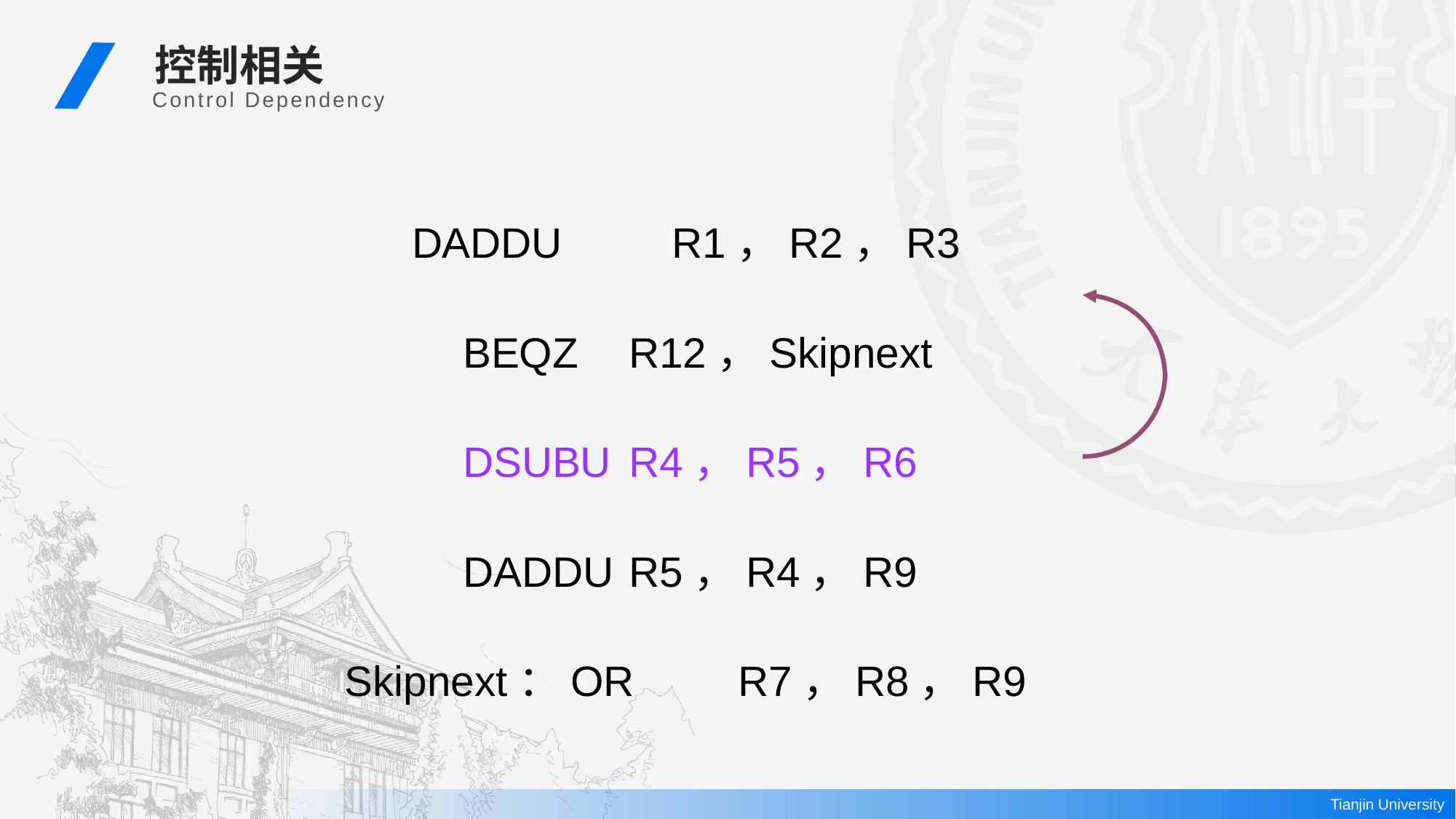

控制相关
   Control Dependency
        DADDU     	R1，R2，R3
          BEQZ	R12，Skipnext
          DSUBU	R4，R5，R6
          DADDU	R5，R4，R9
Skipnext：OR	R7，R8，R9